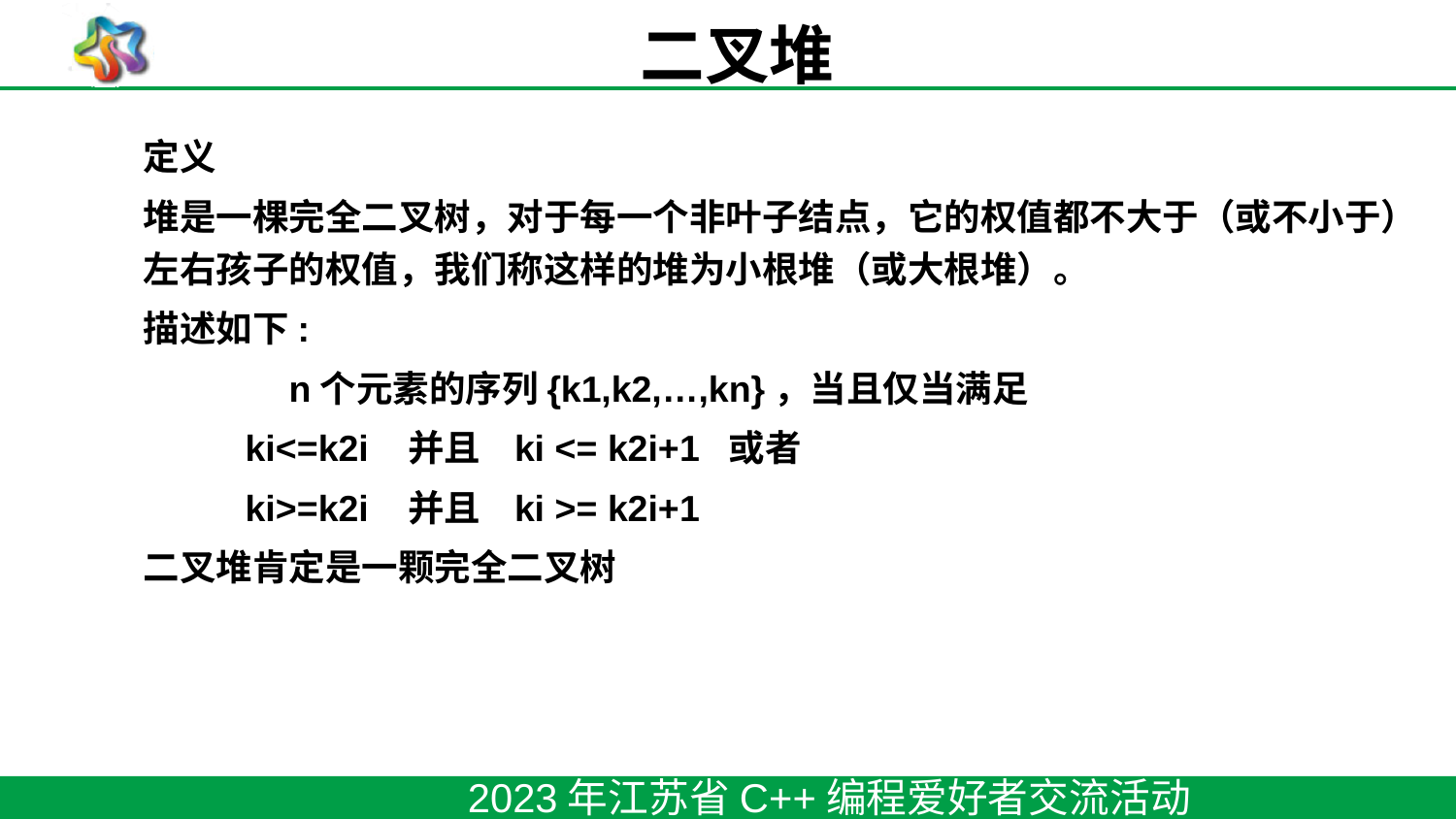

二叉堆
定义
堆是一棵完全二叉树，对于每一个非叶子结点，它的权值都不大于（或不小于）左右孩子的权值，我们称这样的堆为小根堆（或大根堆）。
描述如下:
	n个元素的序列{k1,k2,…,kn}，当且仅当满足
          ki<=k2i   并且   ki <= k2i+1  或者
          ki>=k2i   并且   ki >= k2i+1
二叉堆肯定是一颗完全二叉树